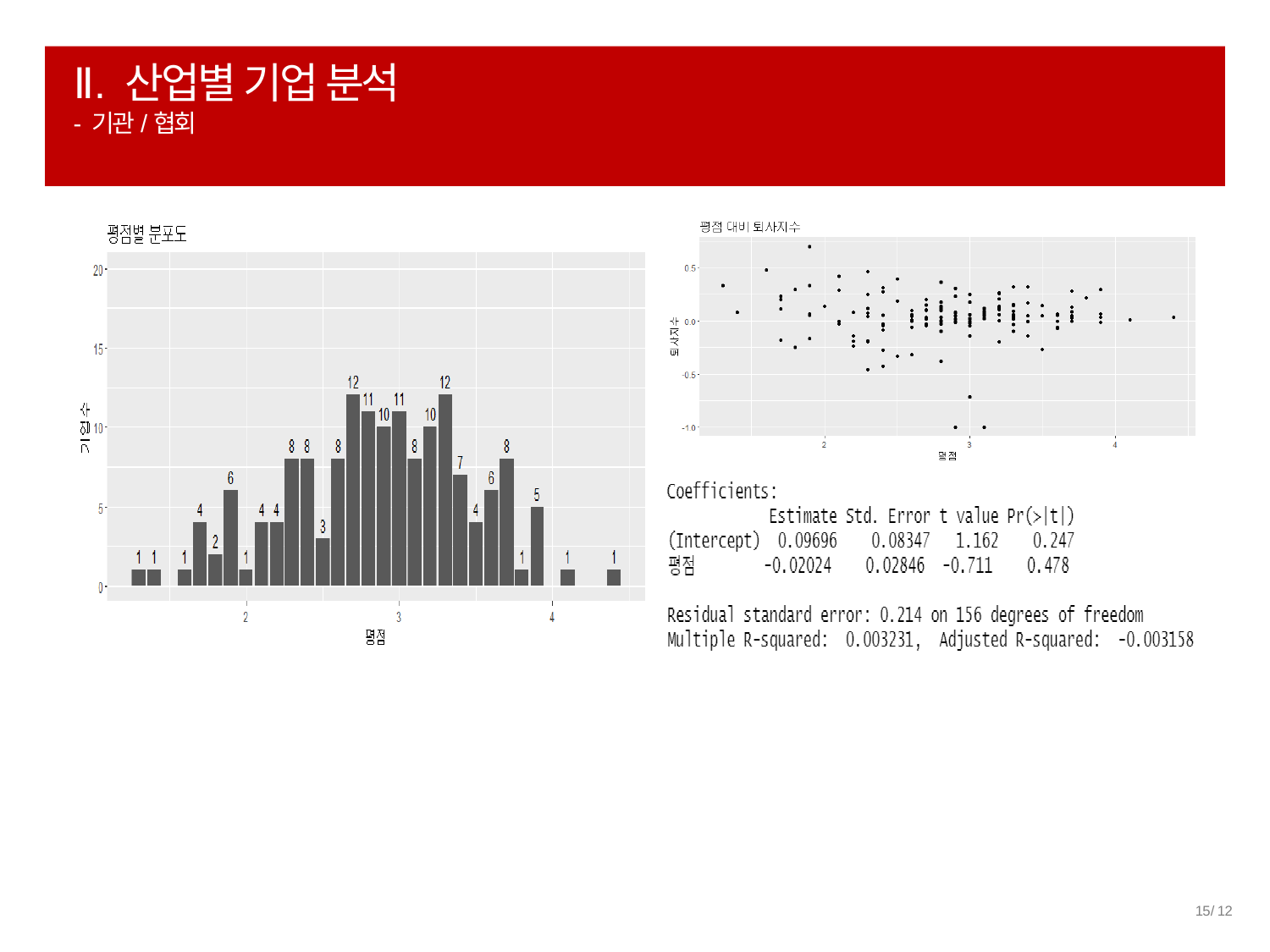

# Ⅱ. 산업별 기업 분석 - 기관/협회

15/ 12